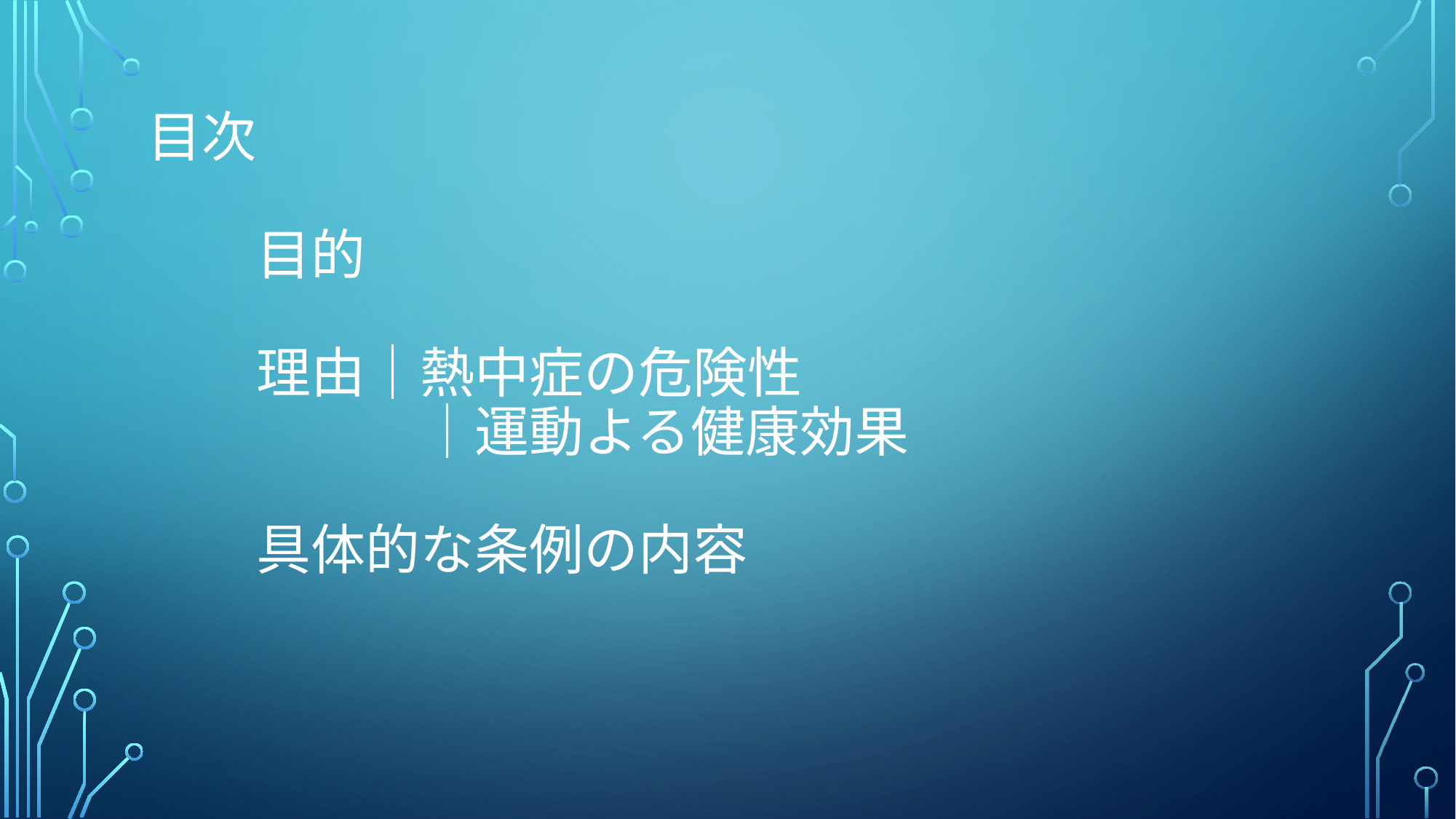

# 目次 　　目的 　　理由｜熱中症の危険性 　　　　　｜運動よる健康効果 　　 　　具体的な条例の内容